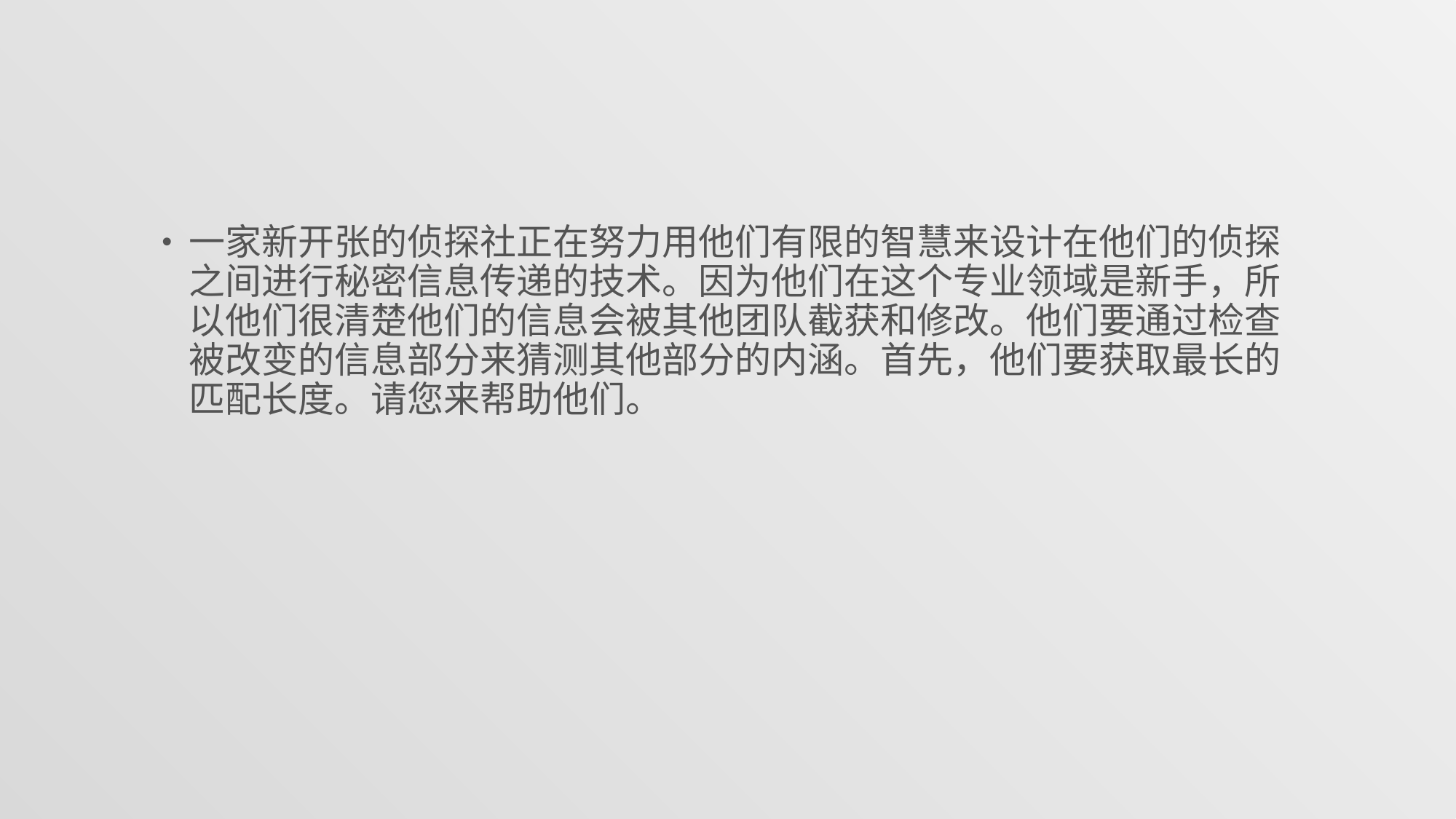

#
一家新开张的侦探社正在努力用他们有限的智慧来设计在他们的侦探之间进行秘密信息传递的技术。因为他们在这个专业领域是新手，所以他们很清楚他们的信息会被其他团队截获和修改。他们要通过检查被改变的信息部分来猜测其他部分的内涵。首先，他们要获取最长的匹配长度。请您来帮助他们。